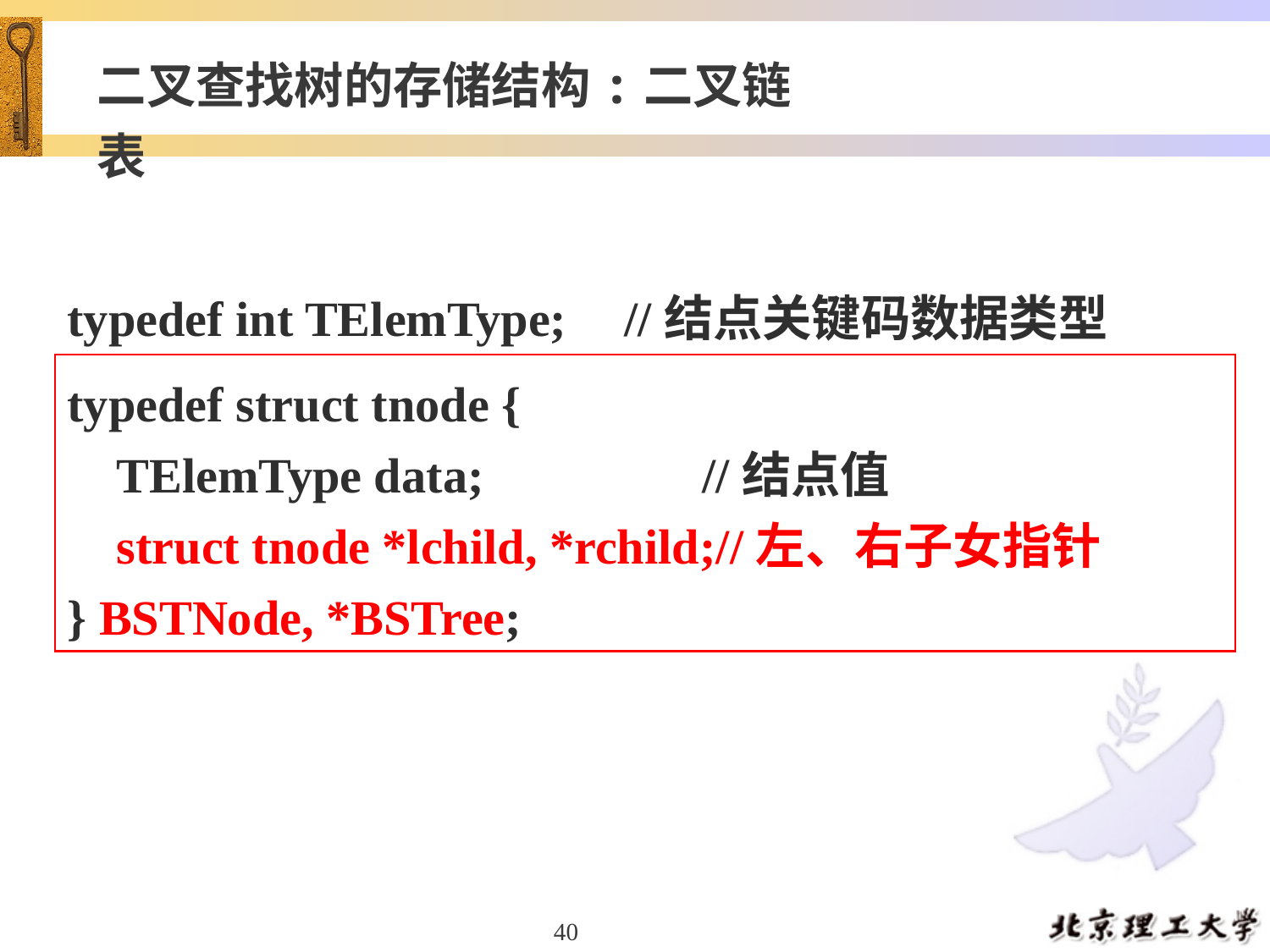

二叉查找树的存储结构:二叉链表
typedef int TElemType;	    //结点关键码数据类型
typedef struct tnode {
    TElemType data;		//结点值
    struct tnode *lchild, *rchild;//左、右子女指针
} BSTNode, *BSTree;
40